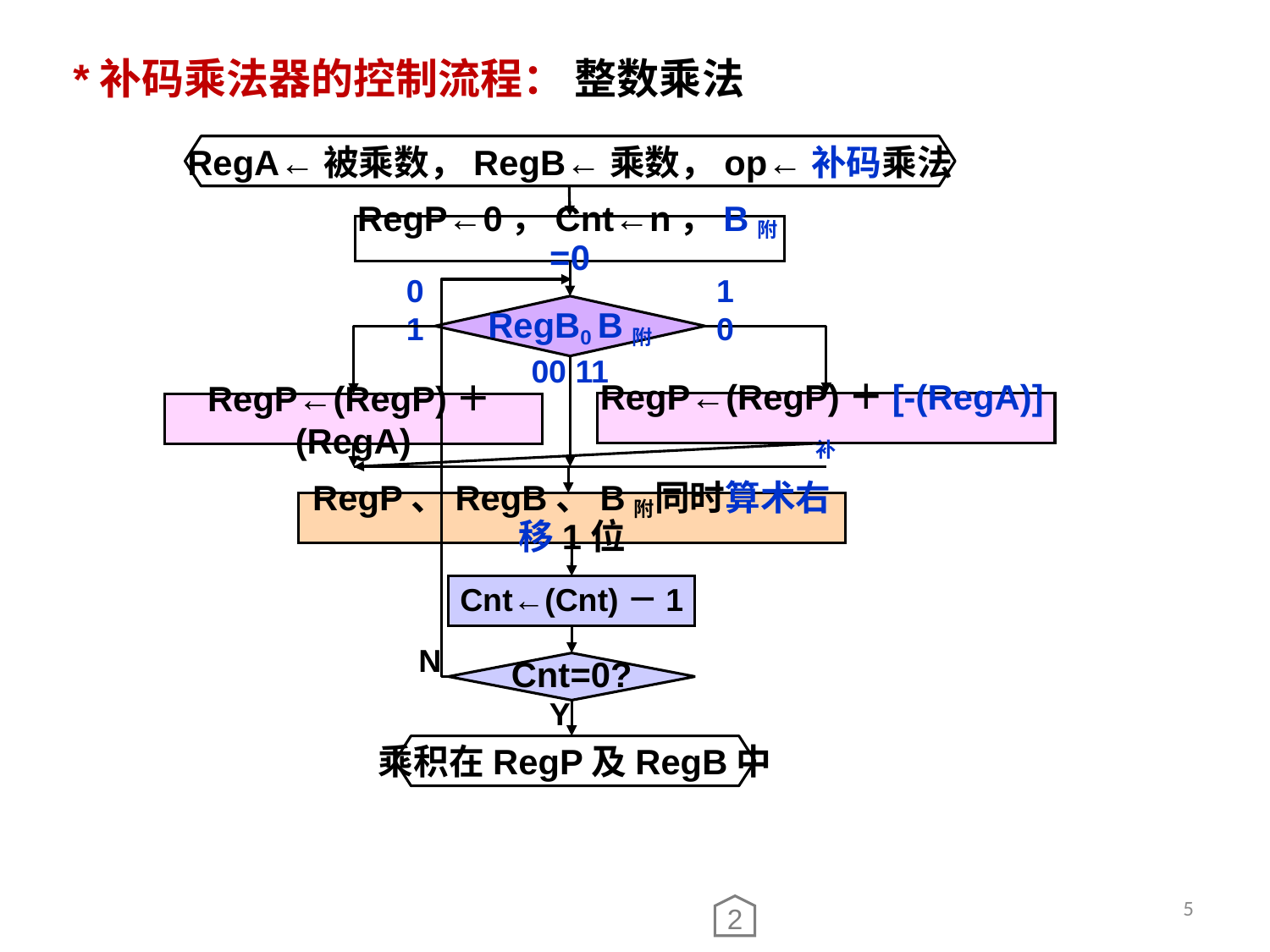

*补码乘法器的控制流程： 整数乘法
RegA←被乘数，RegB←乘数，op←补码乘法
RegP←0，Cnt←n，B附=0
01
RegB0 B附
10
00 11
RegP←(RegP)＋[-(RegA)]补
RegP←(RegP)＋(RegA)

RegP、RegB、B附同时算术右移1位
Cnt←(Cnt)－1
N
Cnt=0?
Y
乘积在RegP及RegB中
5
2